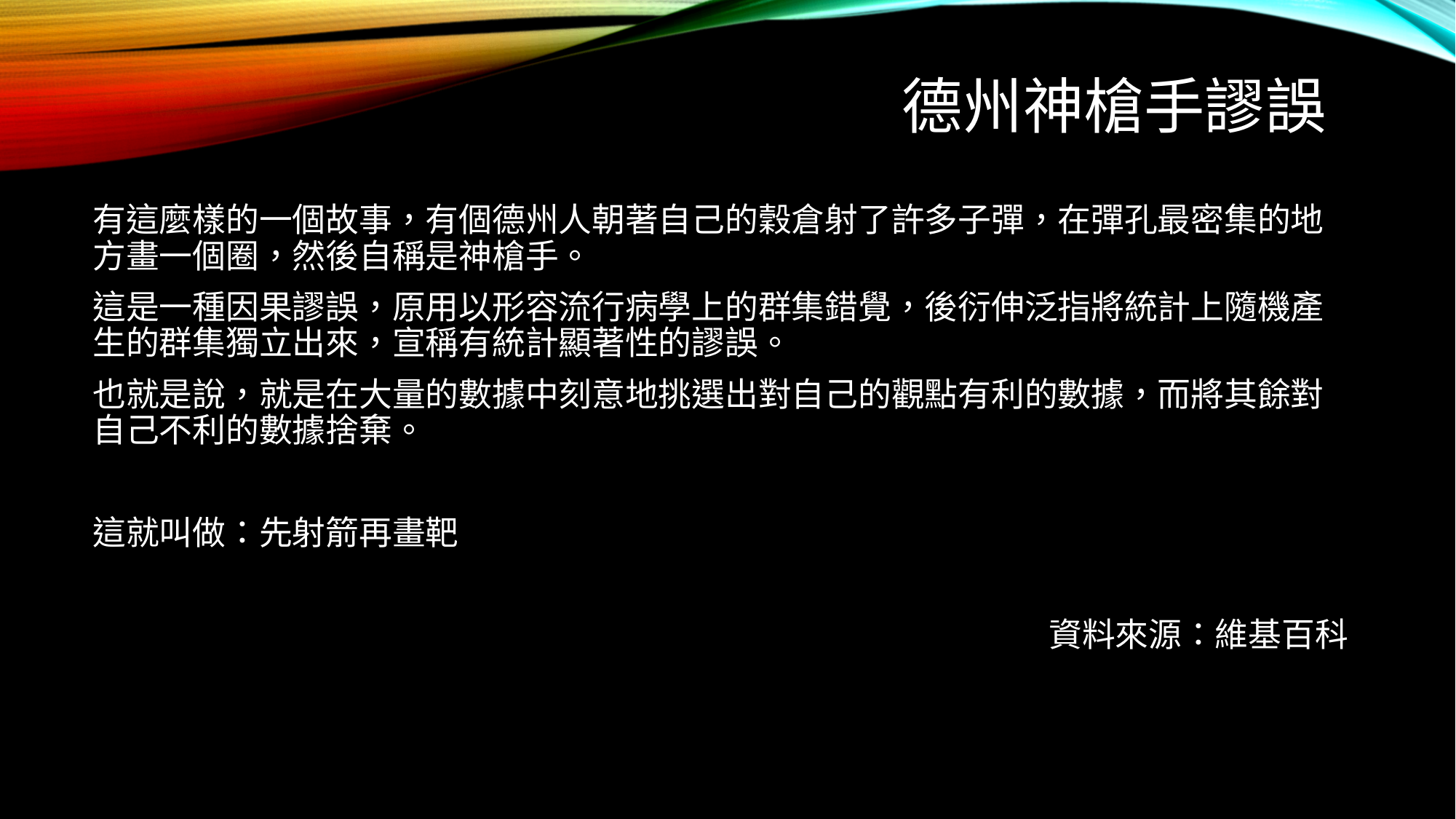

# 德州神槍手謬誤
有這麼樣的一個故事，有個德州人朝著自己的穀倉射了許多子彈，在彈孔最密集的地方畫一個圈，然後自稱是神槍手。
這是一種因果謬誤，原用以形容流行病學上的群集錯覺，後衍伸泛指將統計上隨機產生的群集獨立出來，宣稱有統計顯著性的謬誤。
也就是說，就是在大量的數據中刻意地挑選出對自己的觀點有利的數據，而將其餘對自己不利的數據捨棄。

這就叫做：先射箭再畫靶

資料來源：維基百科